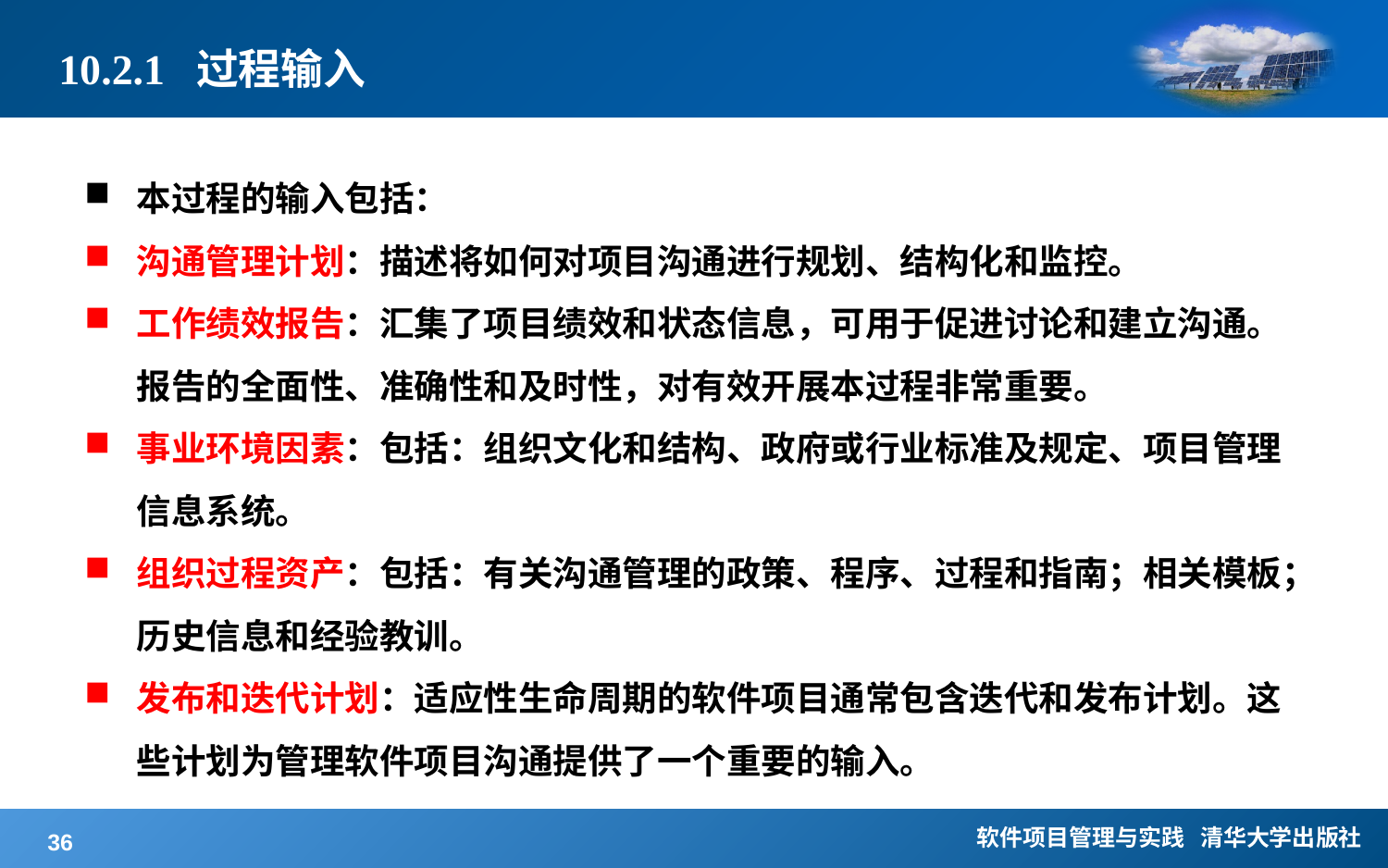

# 10.2.1  过程输入
本过程的输入包括：
沟通管理计划：描述将如何对项目沟通进行规划、结构化和监控。
工作绩效报告：汇集了项目绩效和状态信息，可用于促进讨论和建立沟通。报告的全面性、准确性和及时性，对有效开展本过程非常重要。
事业环境因素：包括：组织文化和结构、政府或行业标准及规定、项目管理信息系统。
组织过程资产：包括：有关沟通管理的政策、程序、过程和指南；相关模板；历史信息和经验教训。
发布和迭代计划：适应性生命周期的软件项目通常包含迭代和发布计划。这些计划为管理软件项目沟通提供了一个重要的输入。